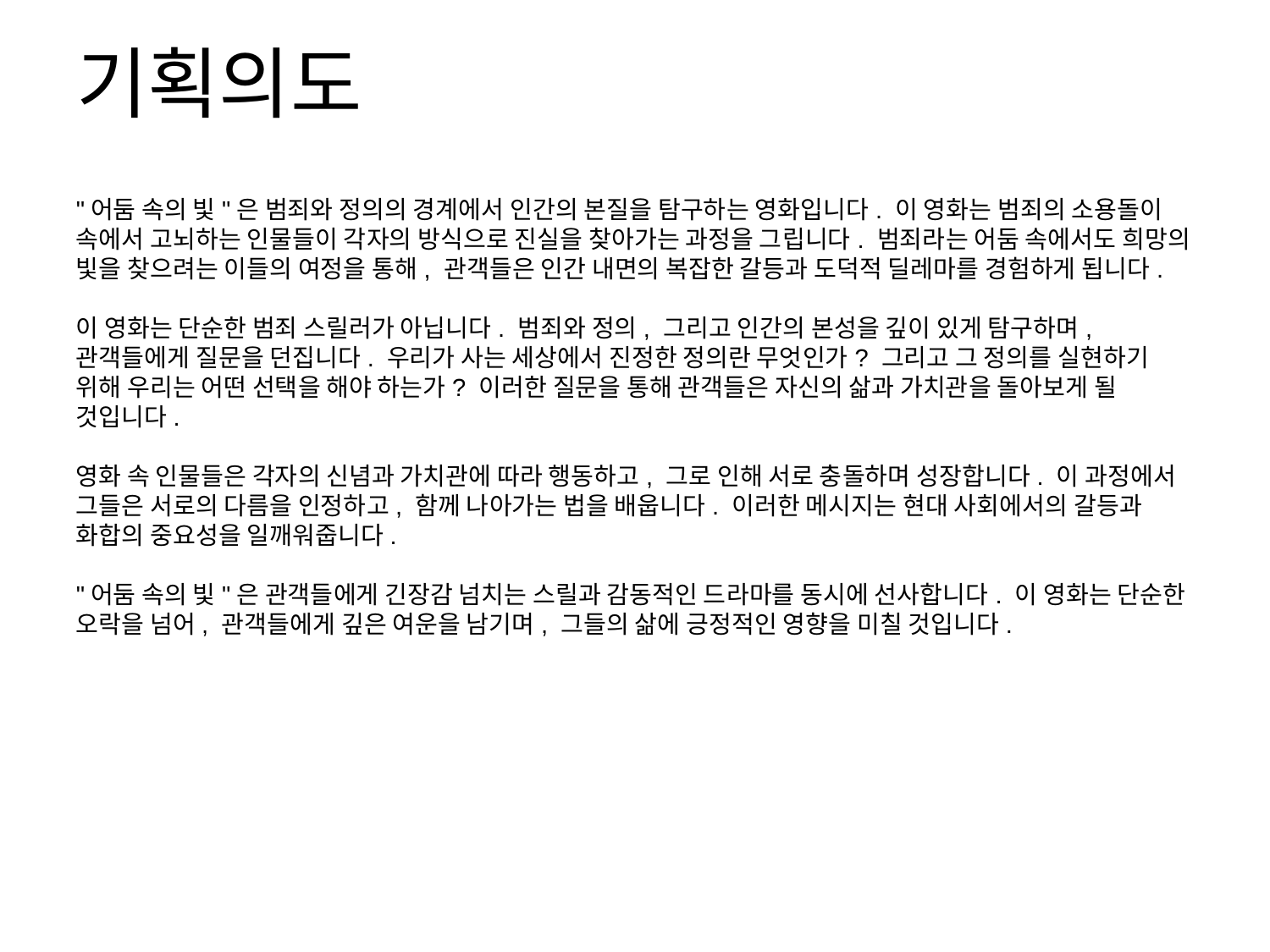

# 기획의도

"어둠 속의 빛"은 범죄와 정의의 경계에서 인간의 본질을 탐구하는 영화입니다. 이 영화는 범죄의 소용돌이 속에서 고뇌하는 인물들이 각자의 방식으로 진실을 찾아가는 과정을 그립니다. 범죄라는 어둠 속에서도 희망의 빛을 찾으려는 이들의 여정을 통해, 관객들은 인간 내면의 복잡한 갈등과 도덕적 딜레마를 경험하게 됩니다.

이 영화는 단순한 범죄 스릴러가 아닙니다. 범죄와 정의, 그리고 인간의 본성을 깊이 있게 탐구하며, 관객들에게 질문을 던집니다. 우리가 사는 세상에서 진정한 정의란 무엇인가? 그리고 그 정의를 실현하기 위해 우리는 어떤 선택을 해야 하는가? 이러한 질문을 통해 관객들은 자신의 삶과 가치관을 돌아보게 될 것입니다.

영화 속 인물들은 각자의 신념과 가치관에 따라 행동하고, 그로 인해 서로 충돌하며 성장합니다. 이 과정에서 그들은 서로의 다름을 인정하고, 함께 나아가는 법을 배웁니다. 이러한 메시지는 현대 사회에서의 갈등과 화합의 중요성을 일깨워줍니다.

"어둠 속의 빛"은 관객들에게 긴장감 넘치는 스릴과 감동적인 드라마를 동시에 선사합니다. 이 영화는 단순한 오락을 넘어, 관객들에게 깊은 여운을 남기며, 그들의 삶에 긍정적인 영향을 미칠 것입니다.